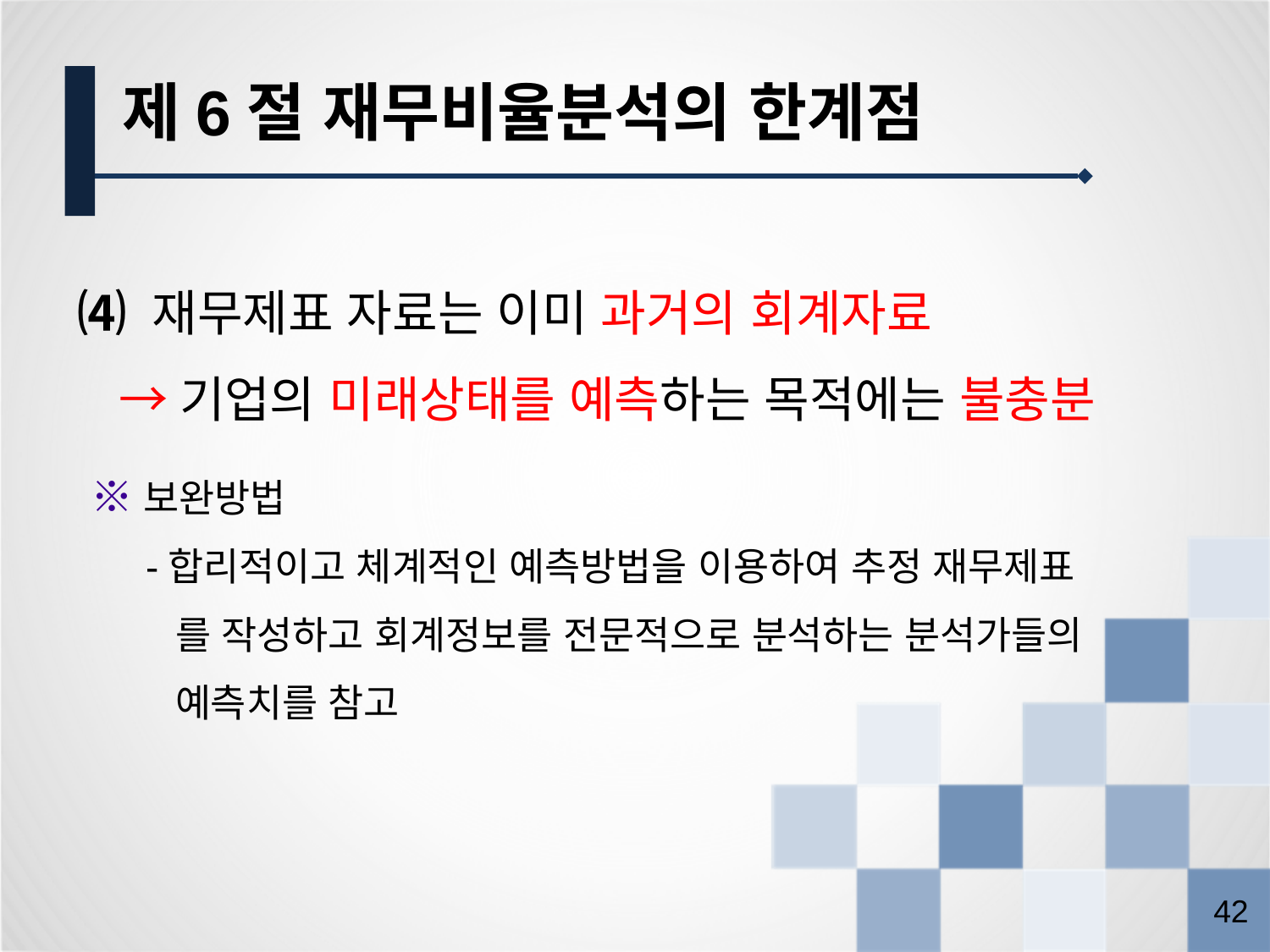

제6절 재무비율분석의 한계점

⑷ 재무제표 자료는 이미 과거의 회계자료
   →기업의 미래상태를 예측하는 목적에는 불충분
  ※보완방법
       -합리적이고 체계적인 예측방법을 이용하여 추정 재무제표
         를 작성하고 회계정보를 전문적으로 분석하는 분석가들의
         예측치를 참고
42